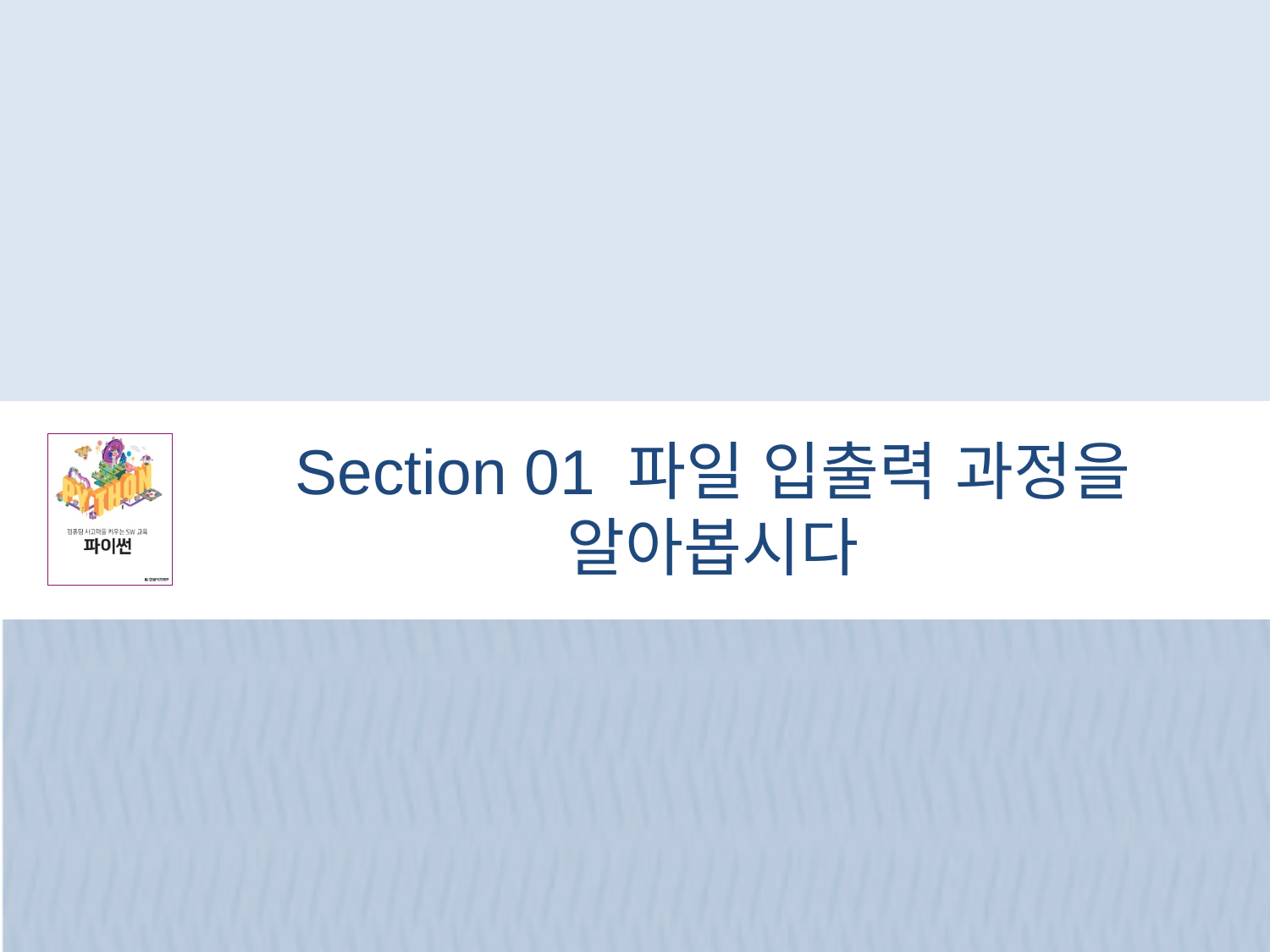

# Section 01 파일 입출력 과정을 알아봅시다